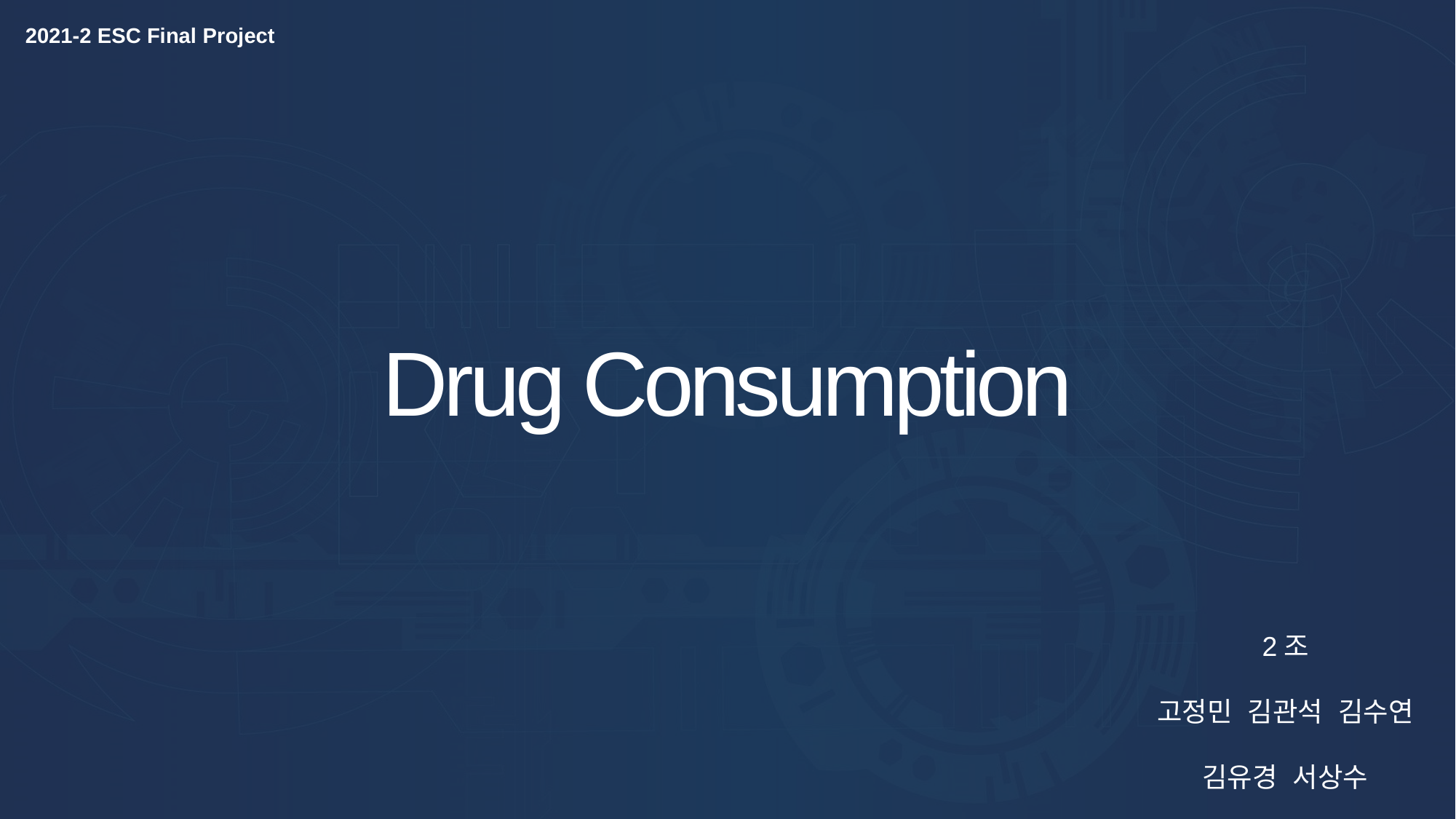

2021-2 ESC Final Project
Drug Consumption
2조
고정민  김관석  김수연
김유경  서상수